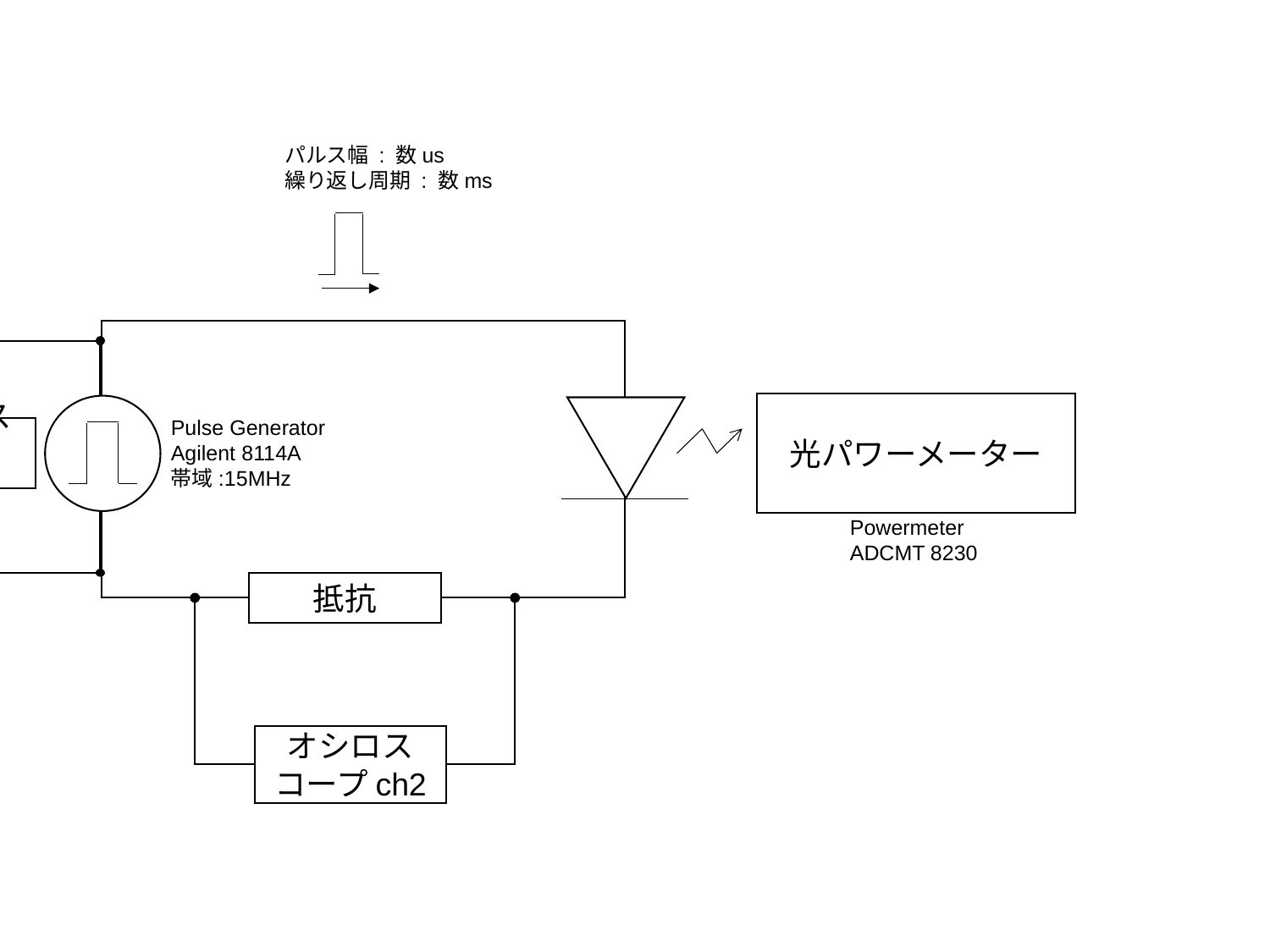

パルス幅 : 数us
繰り返し周期 : 数ms

オシロスコープch1
光パワーメーター

Pulse Generator
Agilent 8114A
帯域:15MHz

Powermeter
ADCMT 8230

抵抗

オシロスコープch2